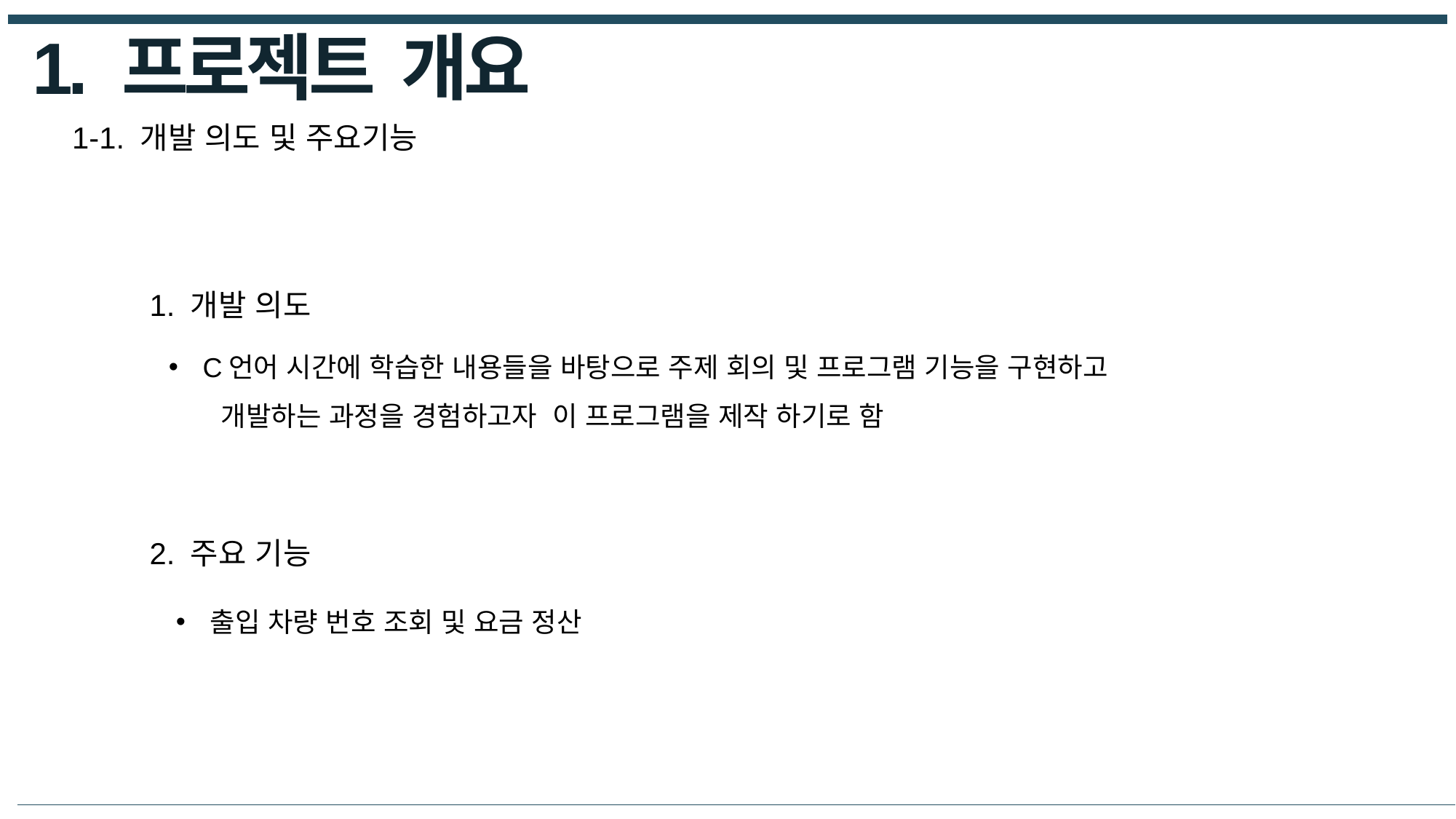

1. 프로젝트 개요

1-1. 개발 의도 및 주요기능
1. 개발 의도
C언어 시간에 학습한 내용들을 바탕으로 주제 회의 및 프로그램 기능을 구현하고
      개발하는 과정을 경험하고자  이 프로그램을 제작 하기로 함
2. 주요 기능
출입 차량 번호 조회 및 요금 정산